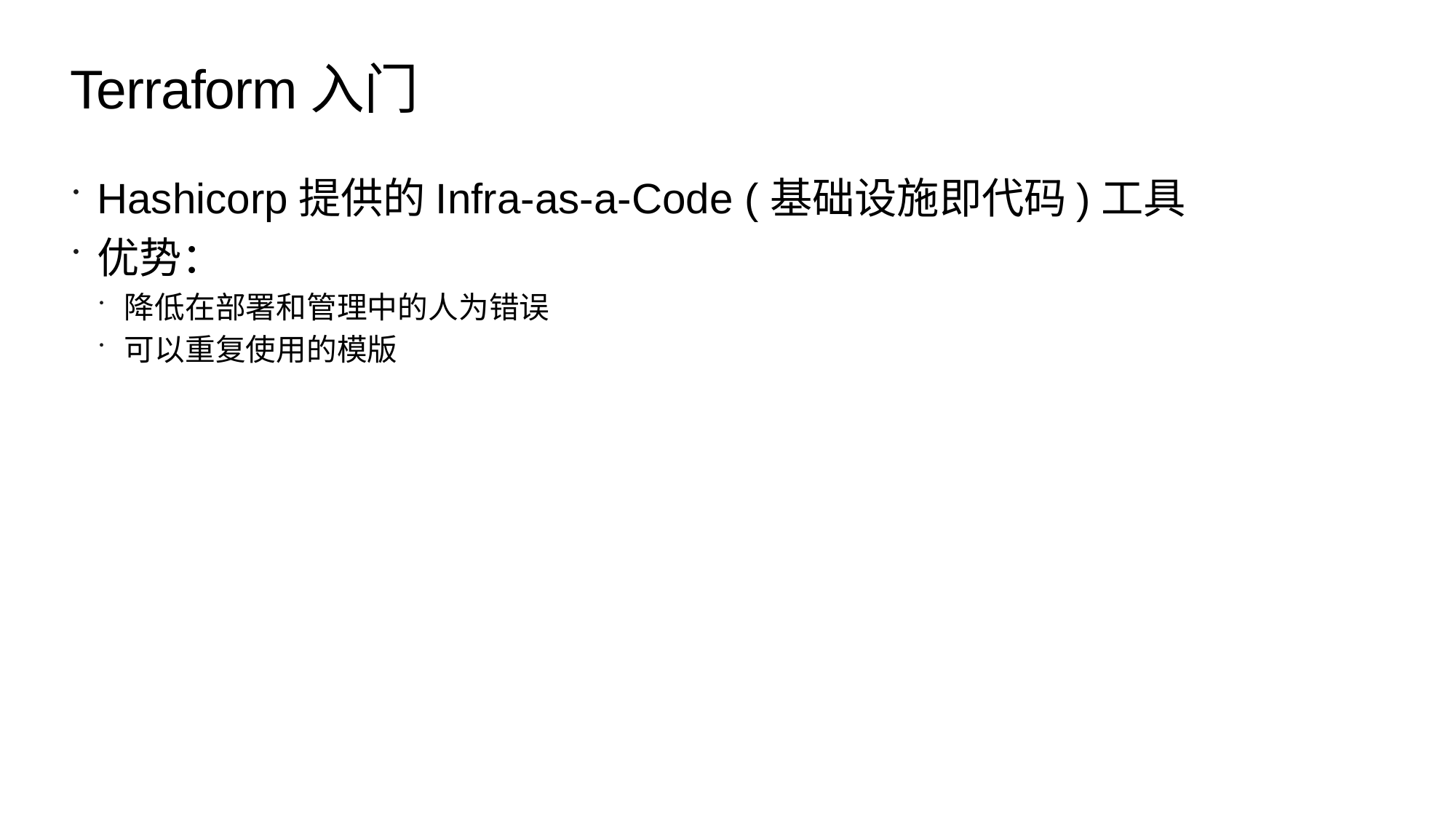

# Terraform入门
Hashicorp提供的Infra-as-a-Code (基础设施即代码)工具
优势：
降低在部署和管理中的人为错误
可以重复使用的模版